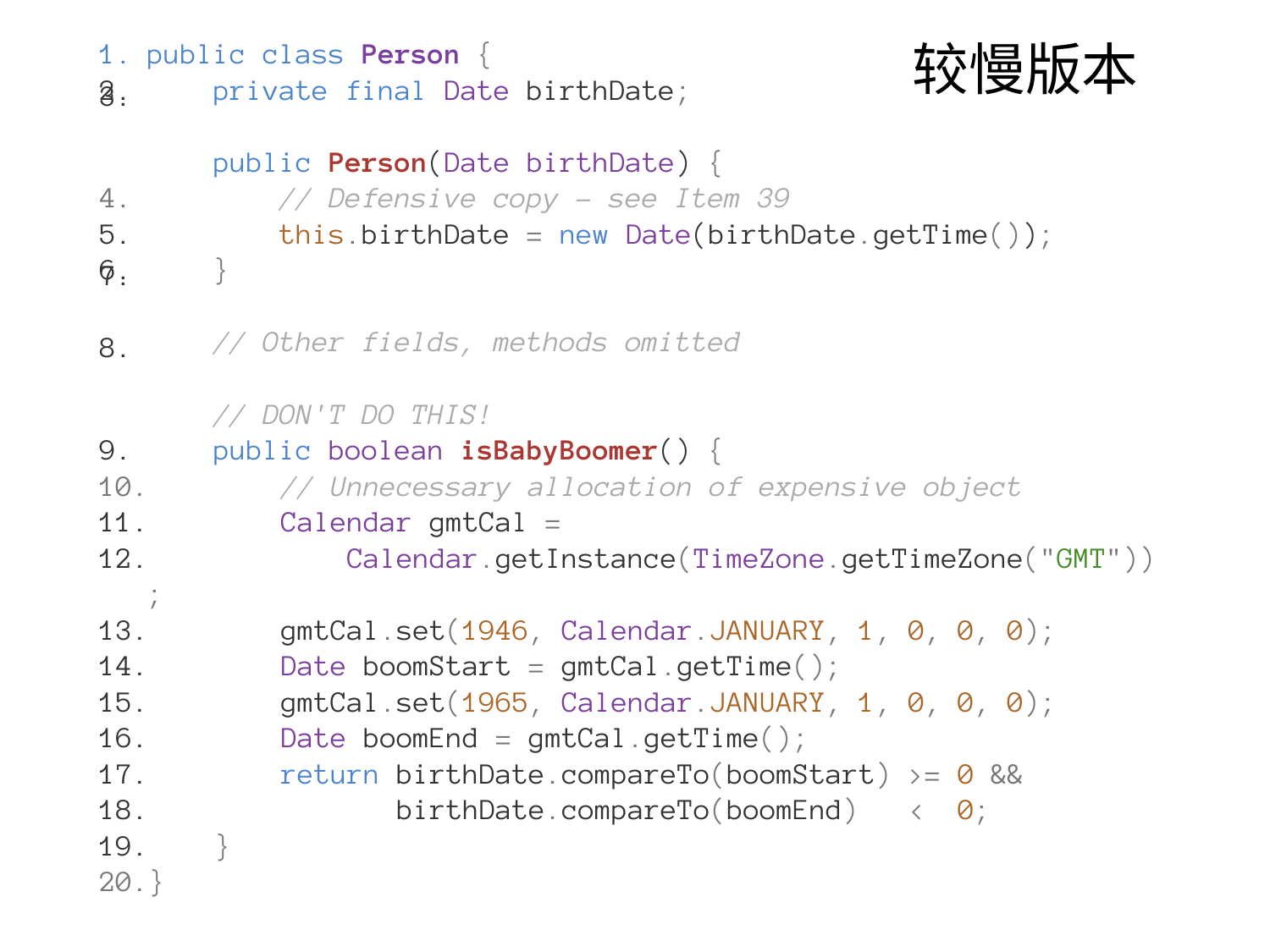

public class Person {
    private final Date birthDate;
    public Person(Date birthDate) {
        // Defensive copy - see Item 39
        this.birthDate = new Date(birthDate.getTime());
    }
    // Other fields, methods omitted
    // DON'T DO THIS!
    public boolean isBabyBoomer() {
        // Unnecessary allocation of expensive object
        Calendar gmtCal =
            Calendar.getInstance(TimeZone.getTimeZone("GMT"));
        gmtCal.set(1946, Calendar.JANUARY, 1, 0, 0, 0);
        Date boomStart = gmtCal.getTime();
        gmtCal.set(1965, Calendar.JANUARY, 1, 0, 0, 0);
        Date boomEnd = gmtCal.getTime();
        return birthDate.compareTo(boomStart) >= 0 &&
               birthDate.compareTo(boomEnd)   <  0;
    }
}
较慢版本